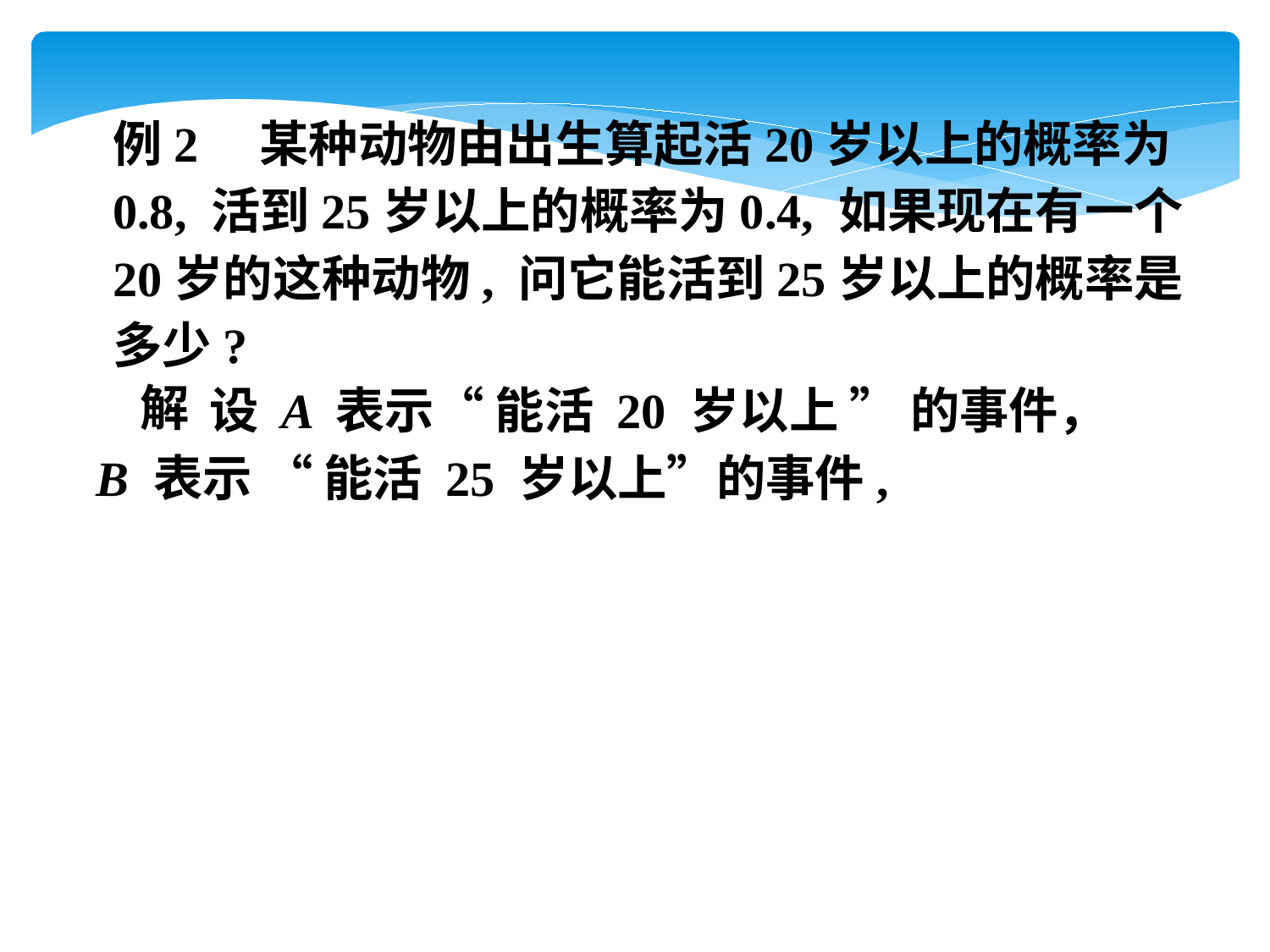

例2    某种动物由出生算起活20岁以上的概率为
0.8, 活到25岁以上的概率为0.4, 如果现在有一个
20岁的这种动物, 问它能活到25岁以上的概率是
多少?
         设 A 表示“ 能活 20 岁以上 ” 的事件，
B 表示 “ 能活 25 岁以上”的事件,
解